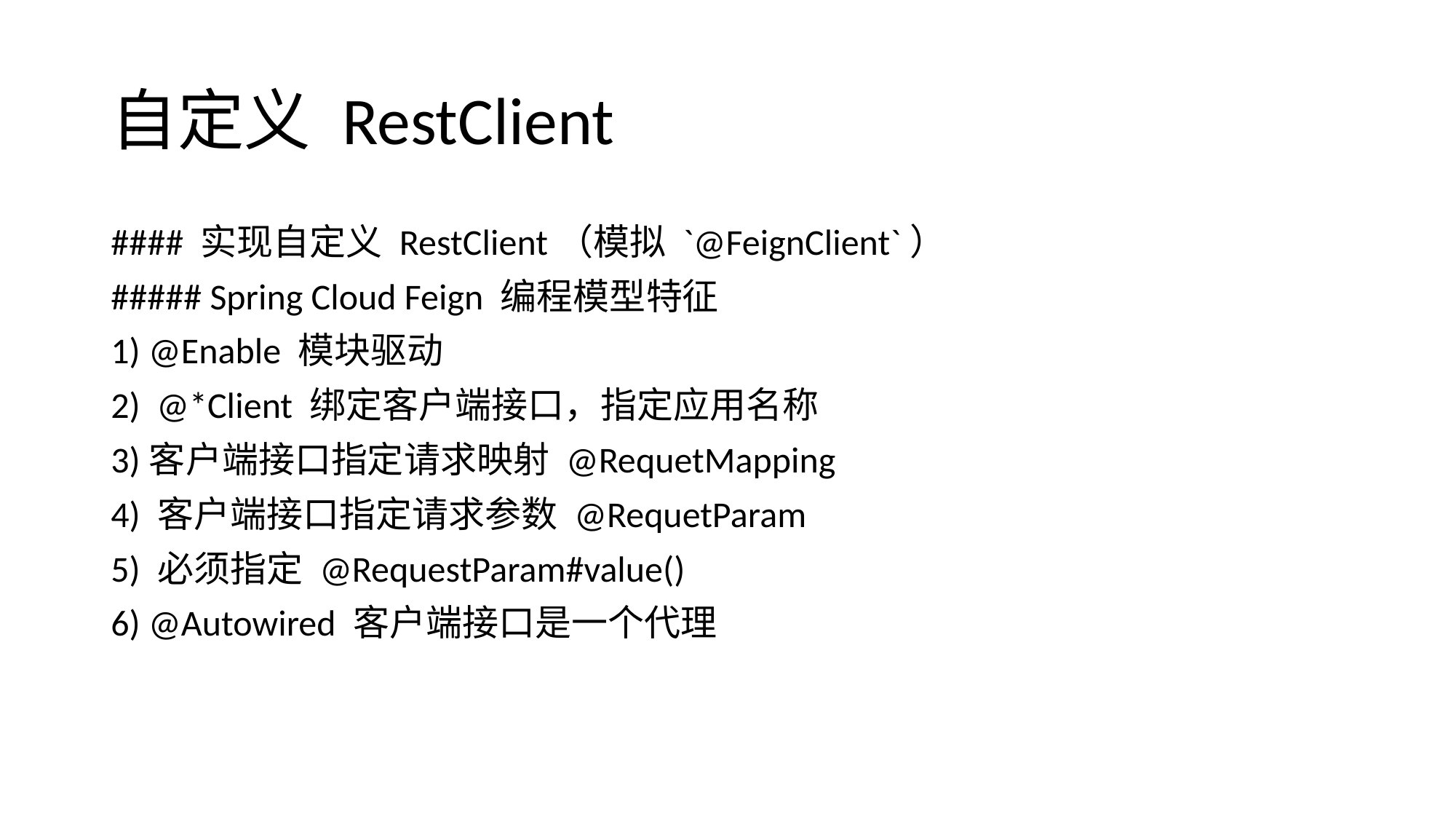

# 自定义 RestClient
#### 实现自定义 RestClient（模拟 `@FeignClient`）
##### Spring Cloud Feign 编程模型特征
1) @Enable 模块驱动
2)  @*Client 绑定客户端接口，指定应用名称
3)客户端接口指定请求映射 @RequetMapping
4) 客户端接口指定请求参数 @RequetParam
5) 必须指定 @RequestParam#value()
6) @Autowired 客户端接口是一个代理